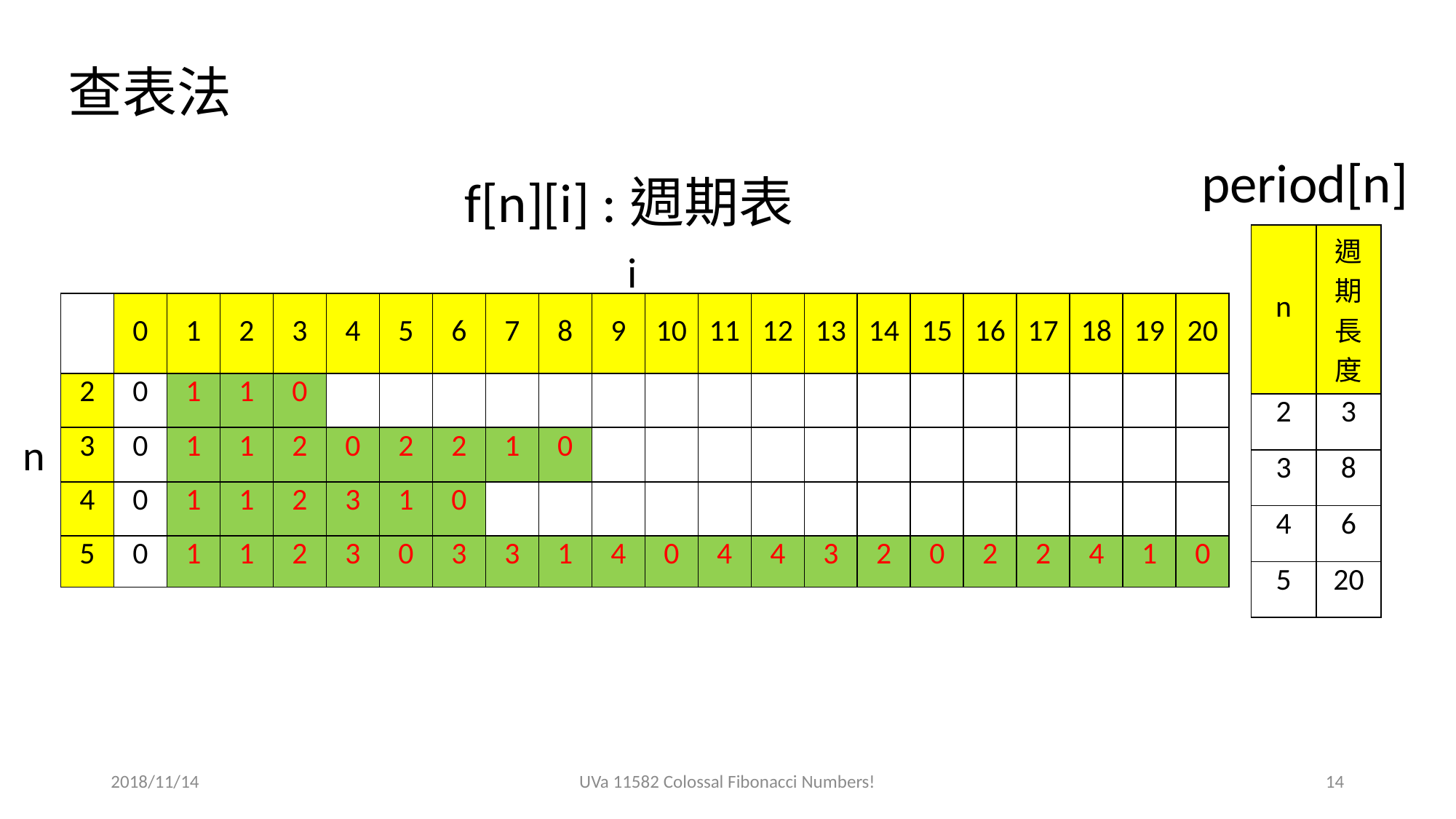

查表法
period[n]
f[n][i] :週期表
| n | 週期長度 |
| --- | --- |
| 2 | 3 |
| 3 | 8 |
| 4 | 6 |
| 5 | 20 |
i
|  | 0 | 1 | 2 | 3 | 4 | 5 | 6 | 7 | 8 | 9 | 10 | 11 | 12 | 13 | 14 | 15 | 16 | 17 | 18 | 19 | 20 |
| --- | --- | --- | --- | --- | --- | --- | --- | --- | --- | --- | --- | --- | --- | --- | --- | --- | --- | --- | --- | --- | --- |
| 2 | 0 | 1 | 1 | 0 |  |  |  |  |  |  |  |  |  |  |  |  |  |  |  |  |  |
| 3 | 0 | 1 | 1 | 2 | 0 | 2 | 2 | 1 | 0 |  |  |  |  |  |  |  |  |  |  |  |  |
| 4 | 0 | 1 | 1 | 2 | 3 | 1 | 0 |  |  |  |  |  |  |  |  |  |  |  |  |  |  |
| 5 | 0 | 1 | 1 | 2 | 3 | 0 | 3 | 3 | 1 | 4 | 0 | 4 | 4 | 3 | 2 | 0 | 2 | 2 | 4 | 1 | 0 |
n
2018/11/14
UVa 11582 Colossal Fibonacci Numbers!
14